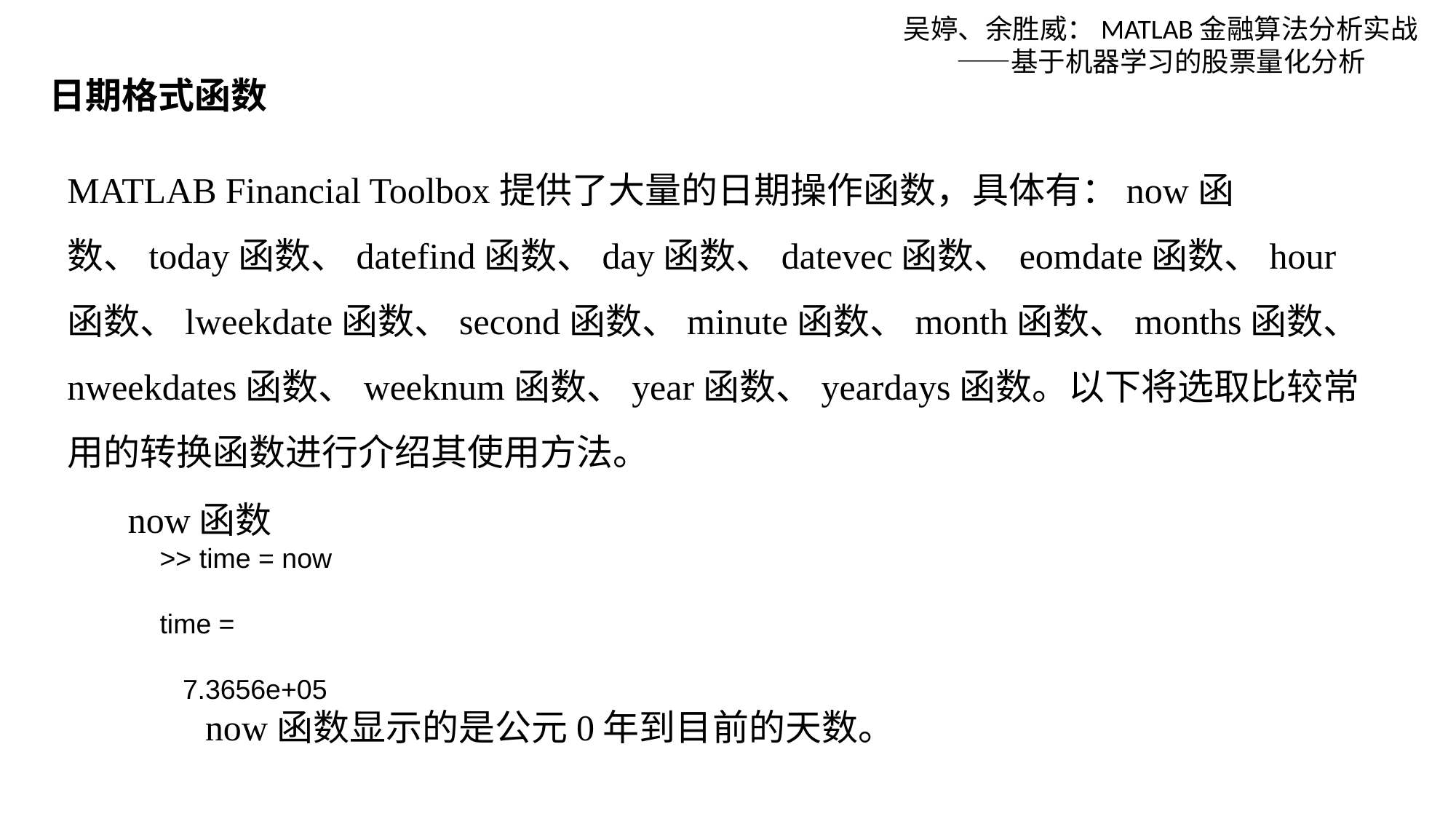

吴婷、余胜威：MATLAB金融算法分析实战——基于机器学习的股票量化分析
日期格式函数
MATLAB Financial Toolbox提供了大量的日期操作函数，具体有：now函数、today函数、datefind函数、day函数、datevec函数、eomdate函数、hour函数、lweekdate函数、second函数、minute函数、month函数、months函数、nweekdates函数、weeknum函数、year函数、yeardays函数。以下将选取比较常用的转换函数进行介绍其使用方法。
now函数
>> time = now

time =

   7.3656e+05
	now函数显示的是公元0年到目前的天数。